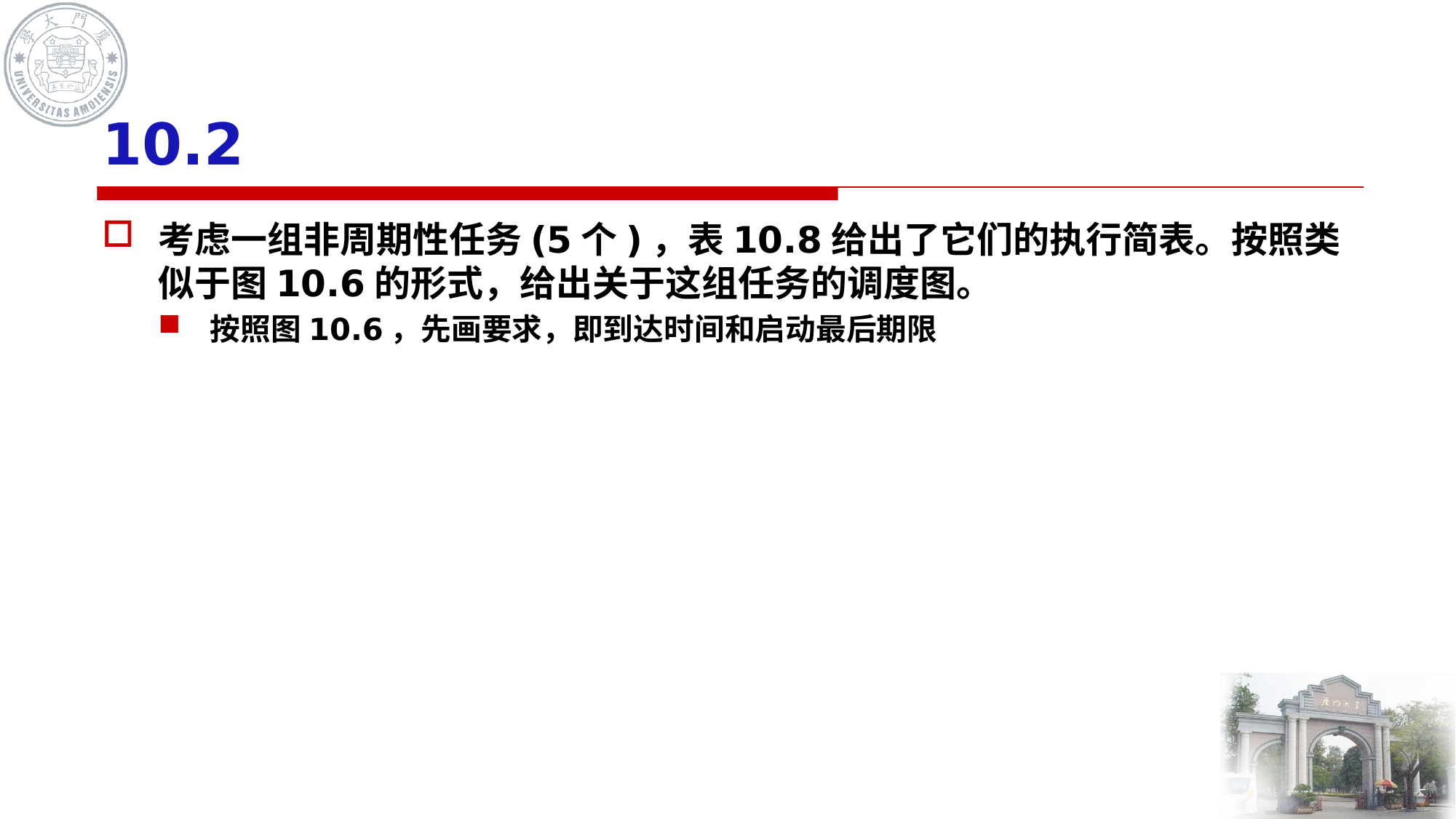

# 10.2
考虑一组非周期性任务(5个)，表10.8给出了它们的执行简表。按照类似于图10.6的形式，给出关于这组任务的调度图。
按照图10.6，先画要求，即到达时间和启动最后期限